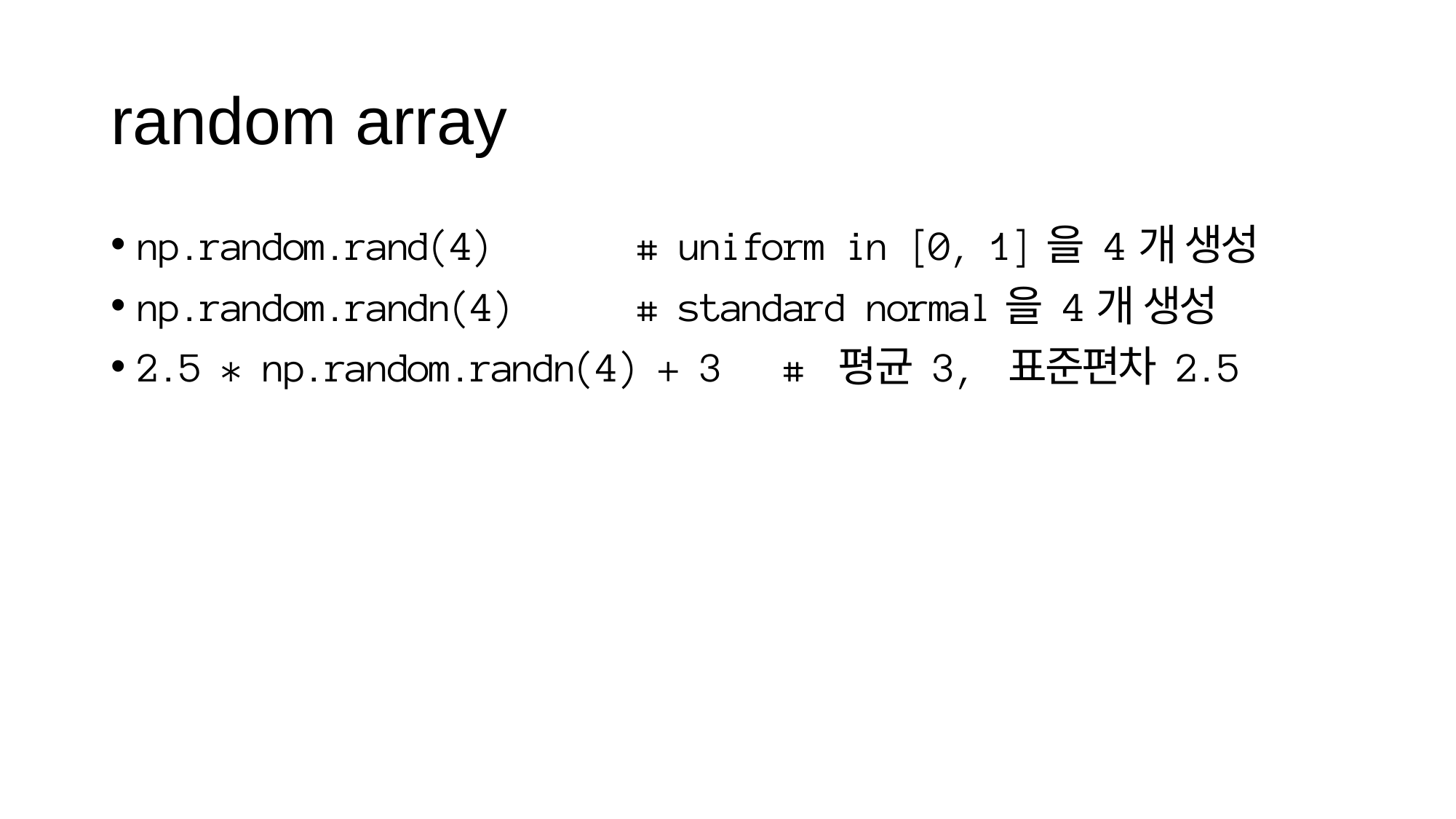

# random array
np.random.rand(4)       # uniform in [0, 1]을 4개 생성
np.random.randn(4)      # standard normal을 4개 생성
2.5 * np.random.randn(4) + 3   # 평균 3, 표준편차 2.5